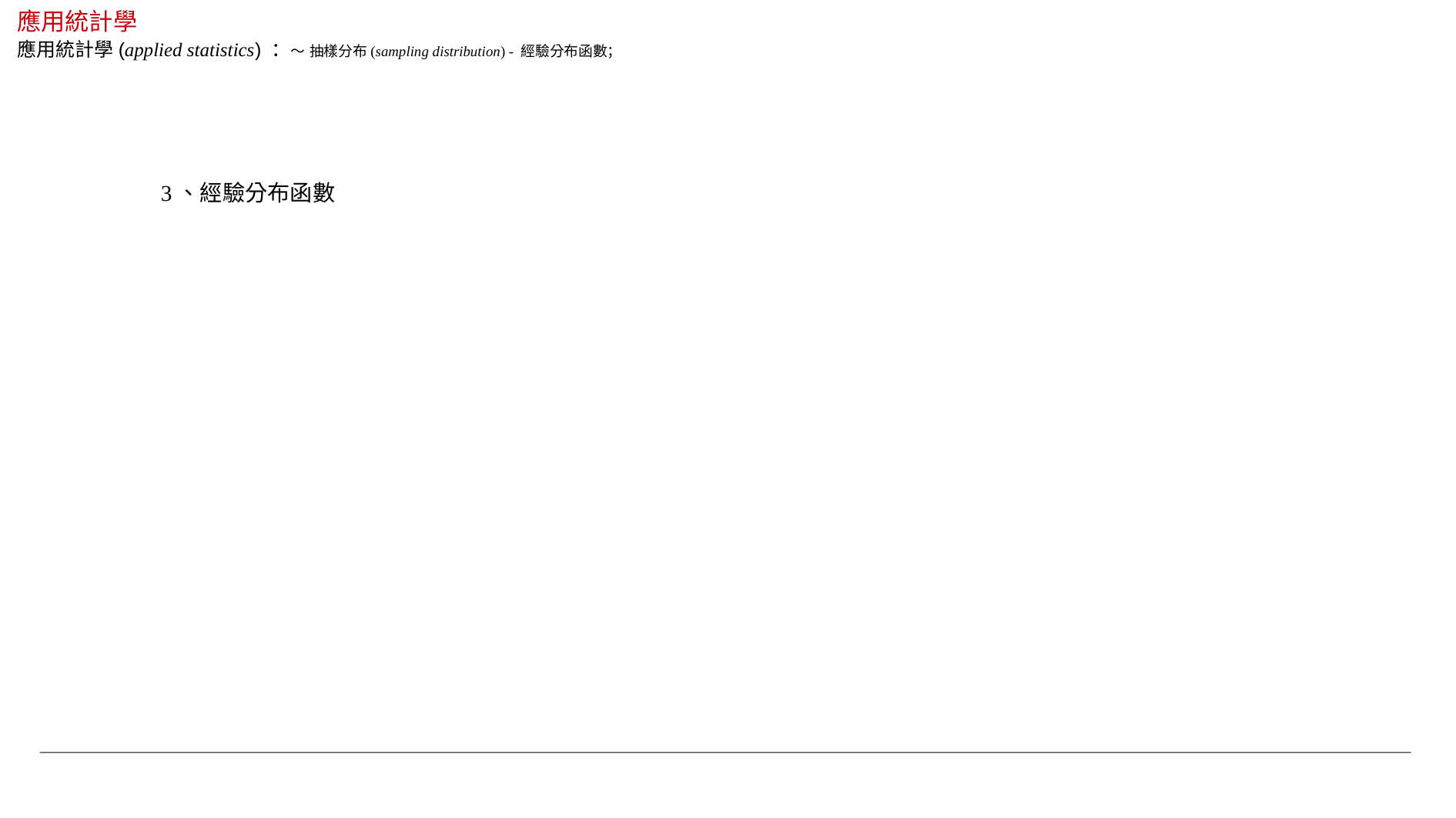

應用統計學
應用統計學(applied statistics) ：～ 抽樣分布(sampling distribution) - 經驗分布函數；
3、經驗分布函數